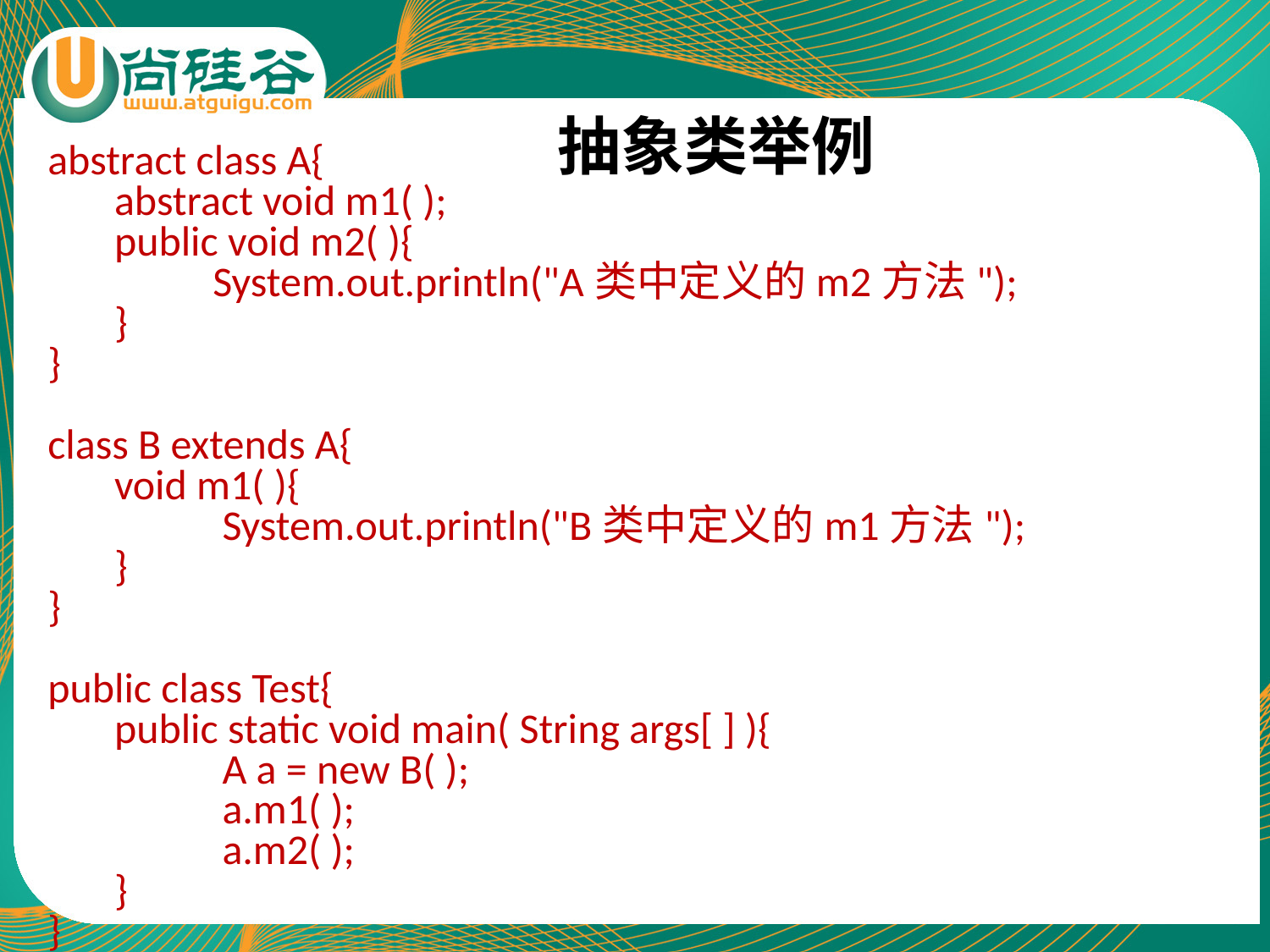

# 抽象类举例
abstract class A{
       abstract void m1( );
       public void m2( ){
	    System.out.println("A类中定义的m2方法");
       }
}

class B extends A{
       void m1( ){
	     System.out.println("B类中定义的m1方法");
       }
}

public class Test{
       public static void main( String args[ ] ){
	     A a = new B( );
	     a.m1( );
	     a.m2( );
       }
}